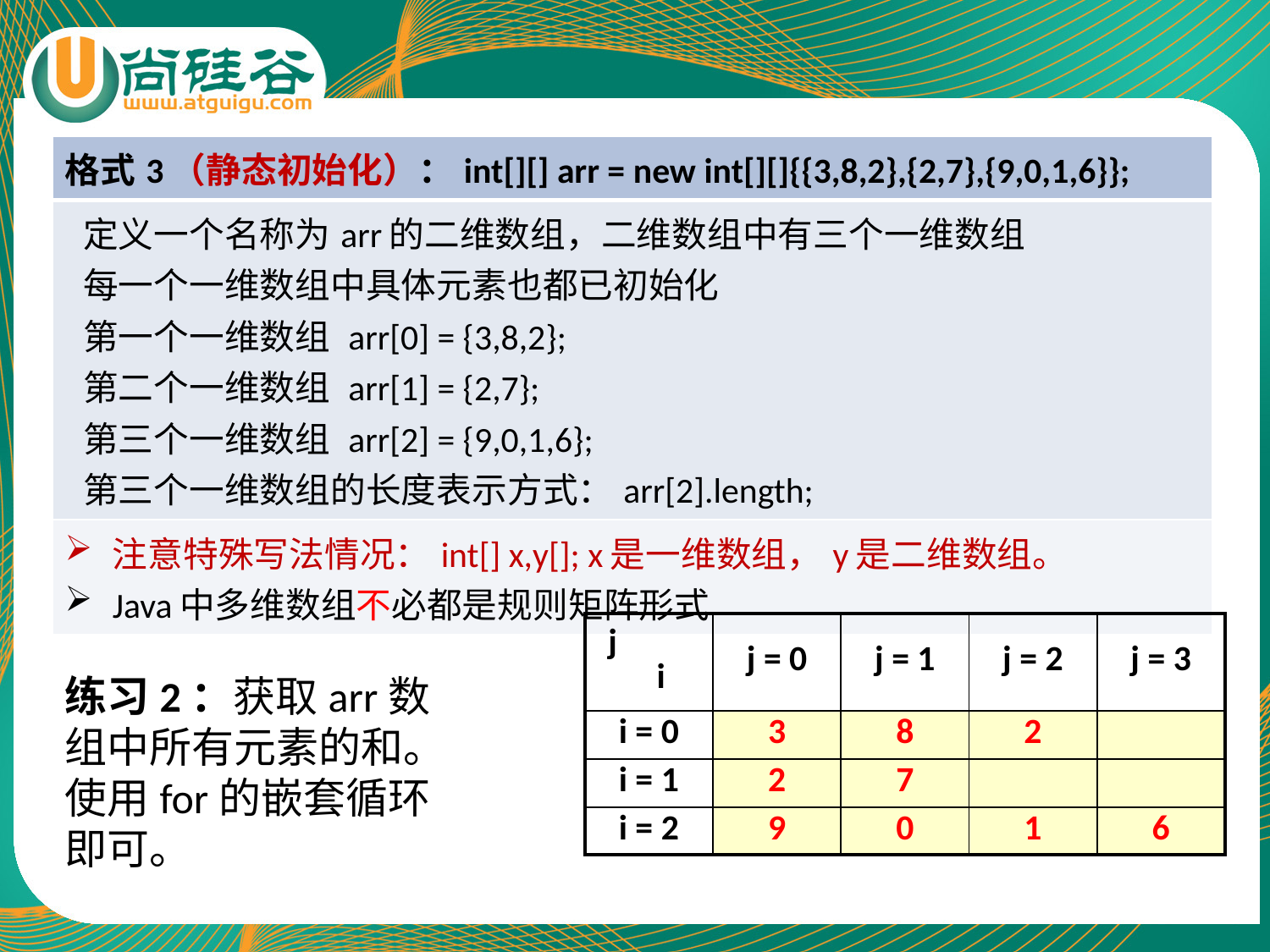

| 格式3（静态初始化）：int[][] arr = new int[][]{{3,8,2},{2,7},{9,0,1,6}}; |
| --- |
| 定义一个名称为arr的二维数组，二维数组中有三个一维数组 每一个一维数组中具体元素也都已初始化 第一个一维数组 arr[0] = {3,8,2}; 第二个一维数组 arr[1] = {2,7}; 第三个一维数组 arr[2] = {9,0,1,6}; 第三个一维数组的长度表示方式：arr[2].length; |
| 注意特殊写法情况：int[] x,y[]; x是一维数组，y是二维数组。 Java中多维数组不必都是规则矩阵形式 |
| j i | j = 0 | j = 1 | j = 2 | j = 3 |
| --- | --- | --- | --- | --- |
| i = 0 | 3 | 8 | 2 |  |
| i = 1 | 2 | 7 |  |  |
| i = 2 | 9 | 0 | 1 | 6 |
练习2：获取arr数组中所有元素的和。使用for的嵌套循环即可。